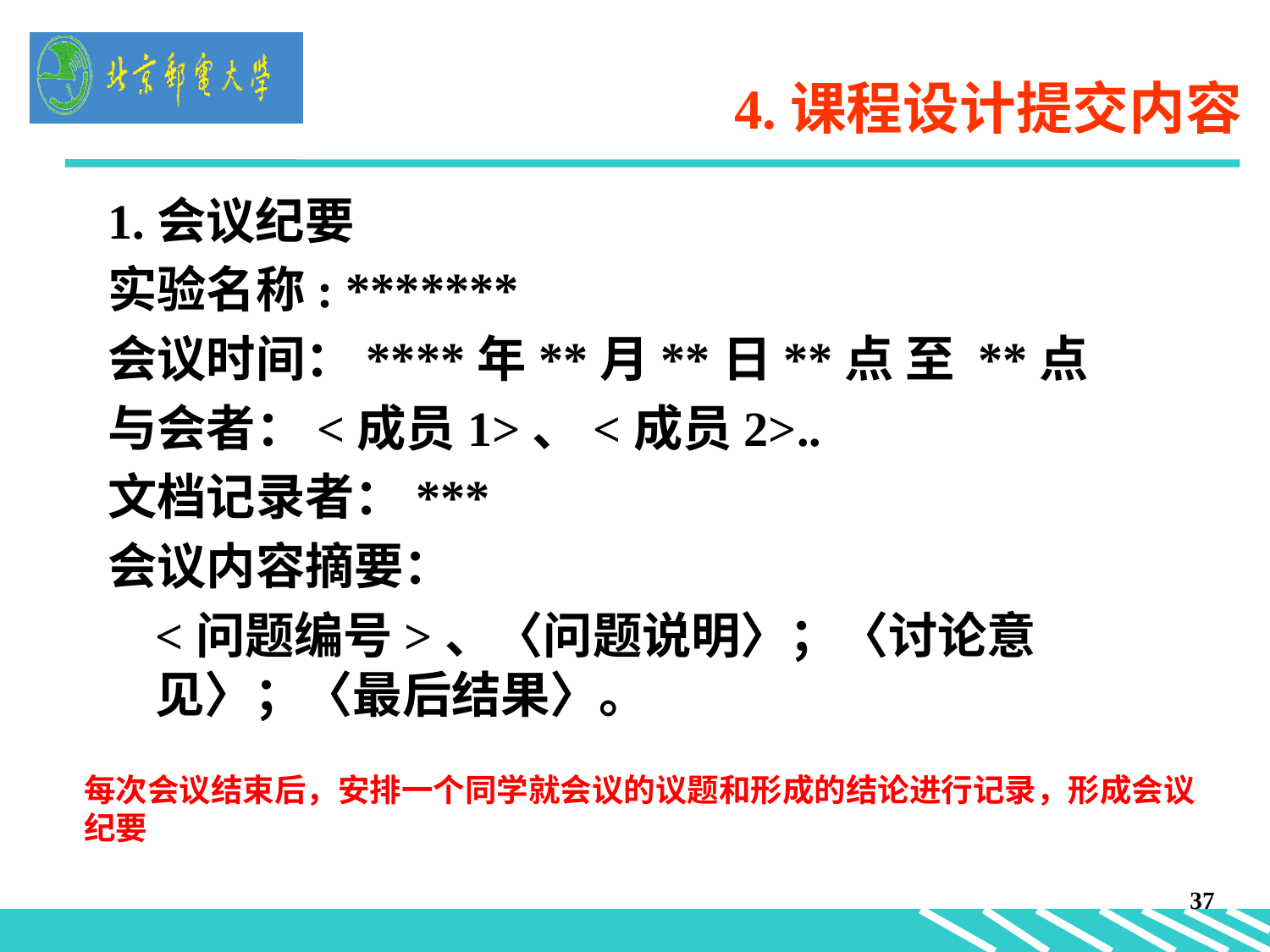

# 4.课程设计提交内容
1.会议纪要
实验名称: *******
会议时间：****年**月**日**点 至 **点
与会者：<成员1>、<成员2>..
文档记录者：***
会议内容摘要：
	<问题编号>、〈问题说明〉；〈讨论意见〉；〈最后结果〉。

每次会议结束后，安排一个同学就会议的议题和形成的结论进行记录，形成会议纪要
37